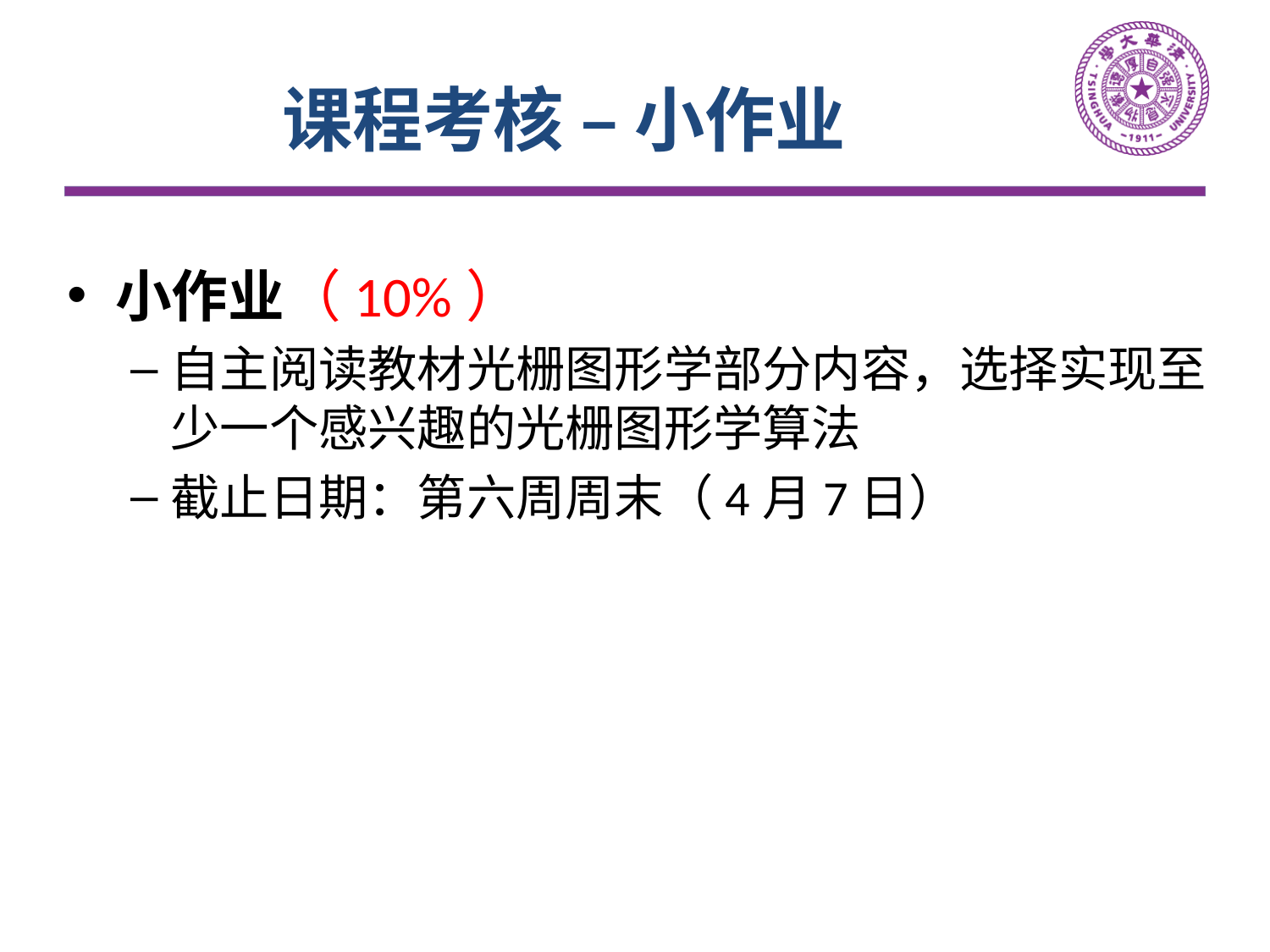

课程考核 – 小作业
小作业（10%）
自主阅读教材光栅图形学部分内容，选择实现至少一个感兴趣的光栅图形学算法
截止日期：第六周周末（4月7日）